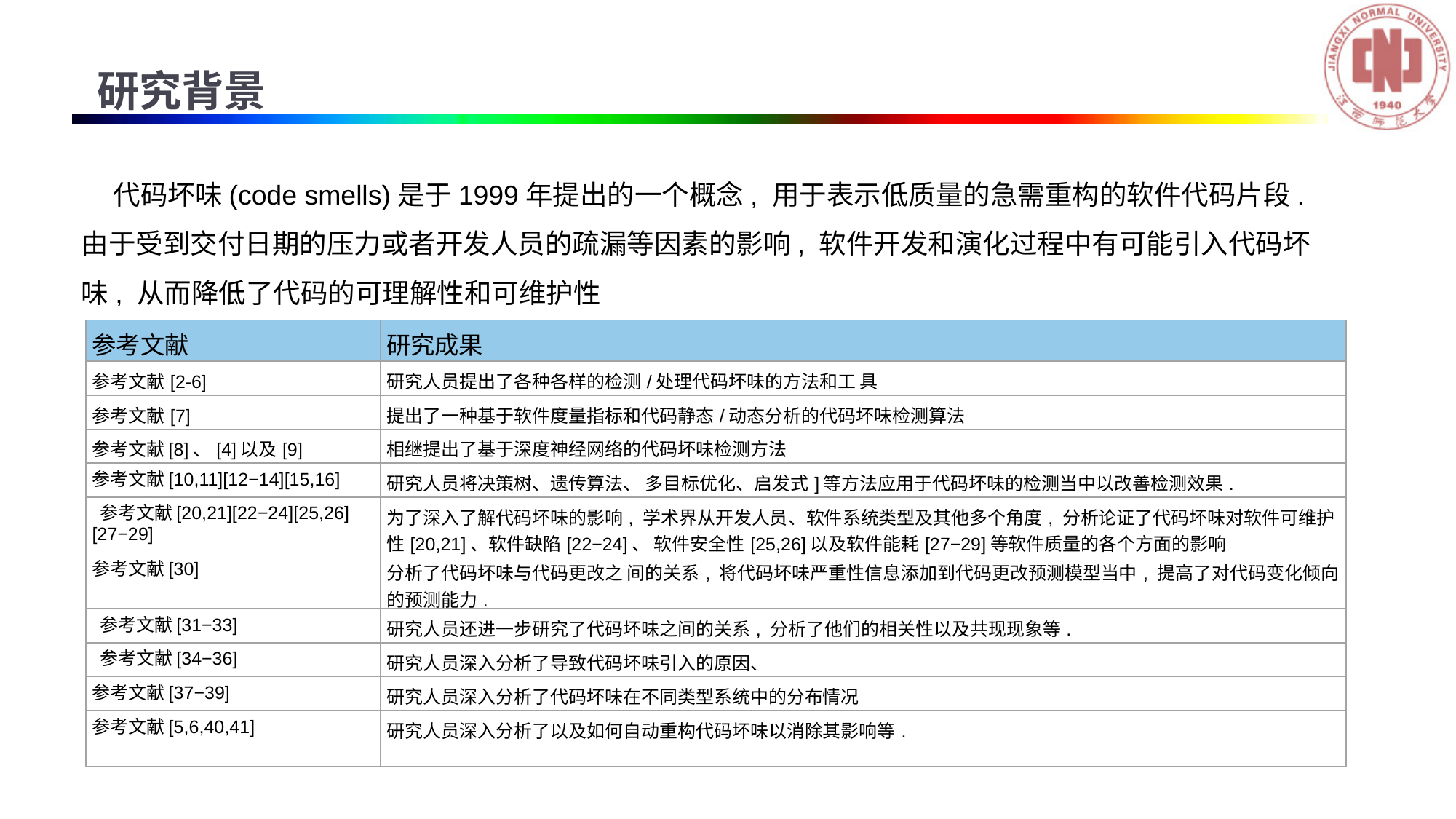

研究背景
代码坏味(code smells)是于1999年提出的一个概念, 用于表示低质量的急需重构的软件代码片段. 由于受到交付日期的压力或者开发人员的疏漏等因素的影响, 软件开发和演化过程中有可能引入代码坏味, 从而降低了代码的可理解性和可维护性
| 参考文献 | 研究成果 |
| --- | --- |
| 参考文献[2-6] | 研究人员提出了各种各样的检测/处理代码坏味的方法和工 具 |
| 参考文献[7] | 提出了一种基于软件度量指标和代码静态/动态分析的代码坏味检测算法 |
| 参考文献[8]、[4]以及[9] | 相继提出了基于深度神经网络的代码坏味检测方法 |
| 参考文献[10,11][12−14][15,16] | 研究人员将决策树、遗传算法、 多目标优化、启发式]等方法应用于代码坏味的检测当中以改善检测效果. |
| 参考文献[20,21][22−24][25,26][27−29] | 为了深入了解代码坏味的影响, 学术界从开发人员、软件系统类型及其他多个角度, 分析论证了代码坏味对软件可维护性[20,21]、软件缺陷[22−24]、 软件安全性[25,26]以及软件能耗[27−29]等软件质量的各个方面的影响 |
| 参考文献[30] | 分析了代码坏味与代码更改之 间的关系, 将代码坏味严重性信息添加到代码更改预测模型当中, 提高了对代码变化倾向的预测能力. |
| 参考文献[31−33] | 研究人员还进一步研究了代码坏味之间的关系, 分析了他们的相关性以及共现现象等. |
| 参考文献[34−36] | 研究人员深入分析了导致代码坏味引入的原因、 |
| 参考文献[37−39] | 研究人员深入分析了代码坏味在不同类型系统中的分布情况 |
| 参考文献[5,6,40,41] | 研究人员深入分析了以及如何自动重构代码坏味以消除其影响等. |
3